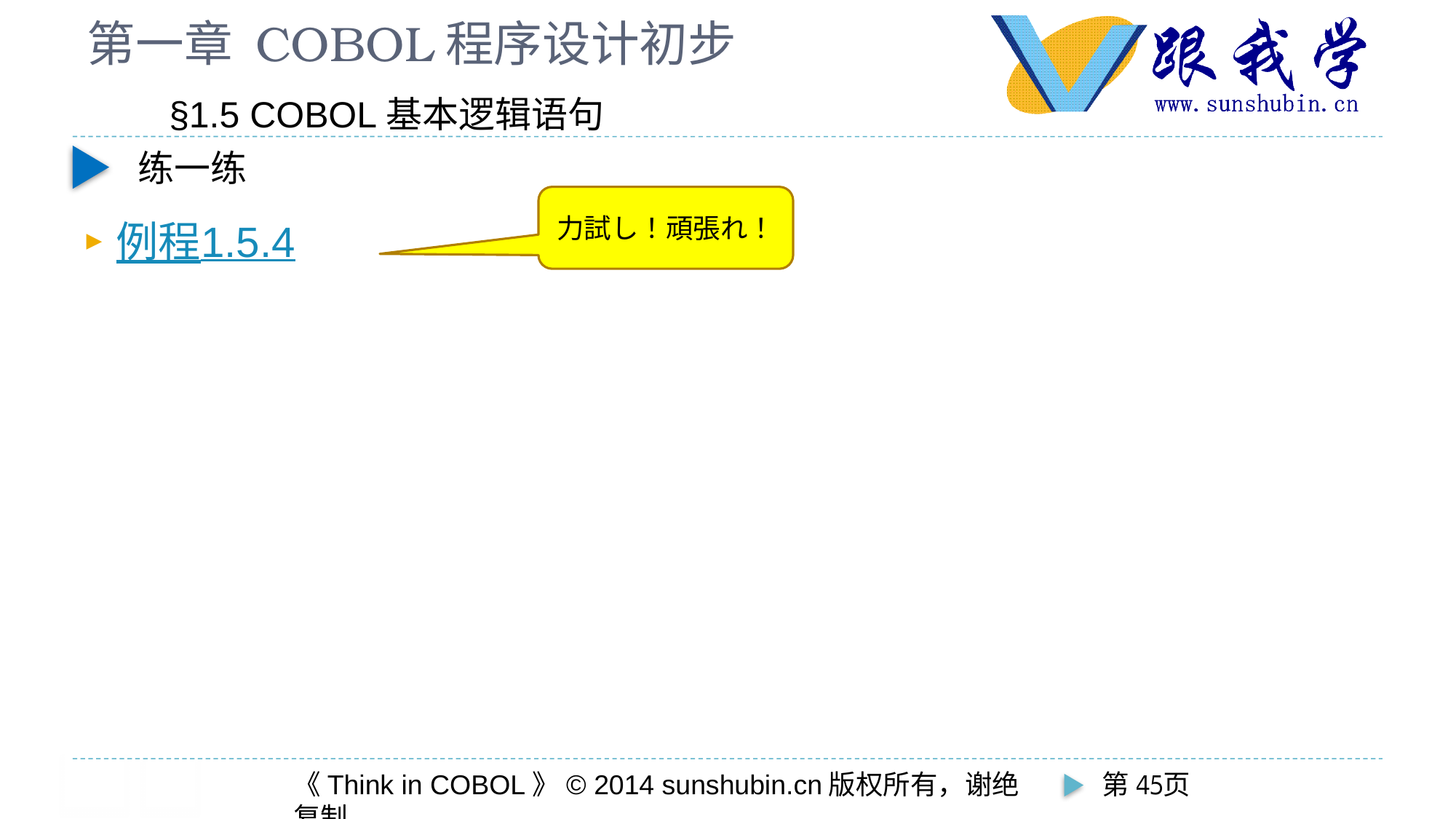

# 第一章 COBOL程序设计初步
§1.5 COBOL基本逻辑语句

练一练
力試し！頑張れ！
例程1.5.4